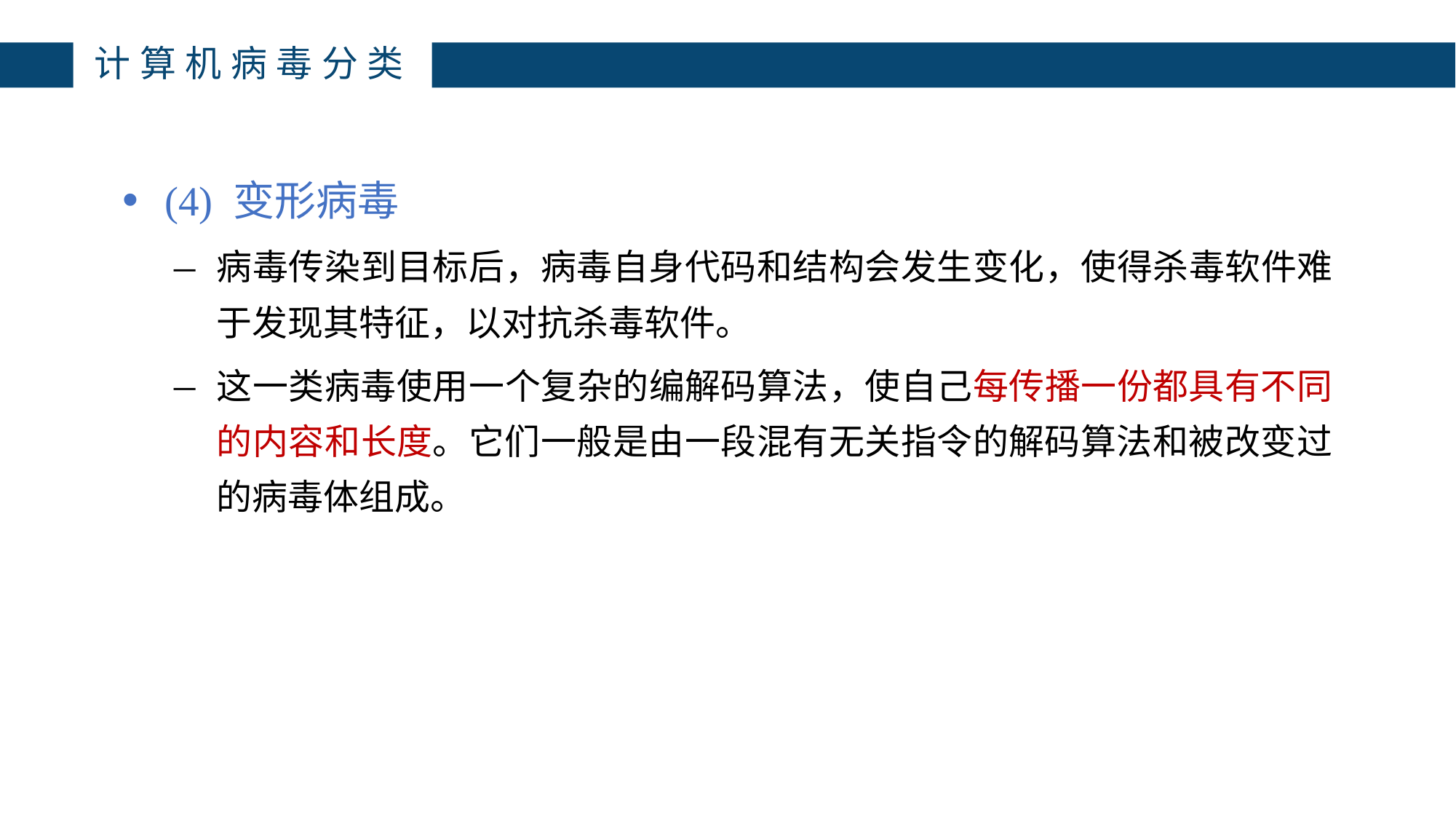

# 计算机病毒分类

(4) 变形病毒
病毒传染到目标后，病毒自身代码和结构会发生变化，使得杀毒软件难于发现其特征，以对抗杀毒软件。
这一类病毒使用一个复杂的编解码算法，使自己每传播一份都具有不同的内容和长度。它们一般是由一段混有无关指令的解码算法和被改变过的病毒体组成。